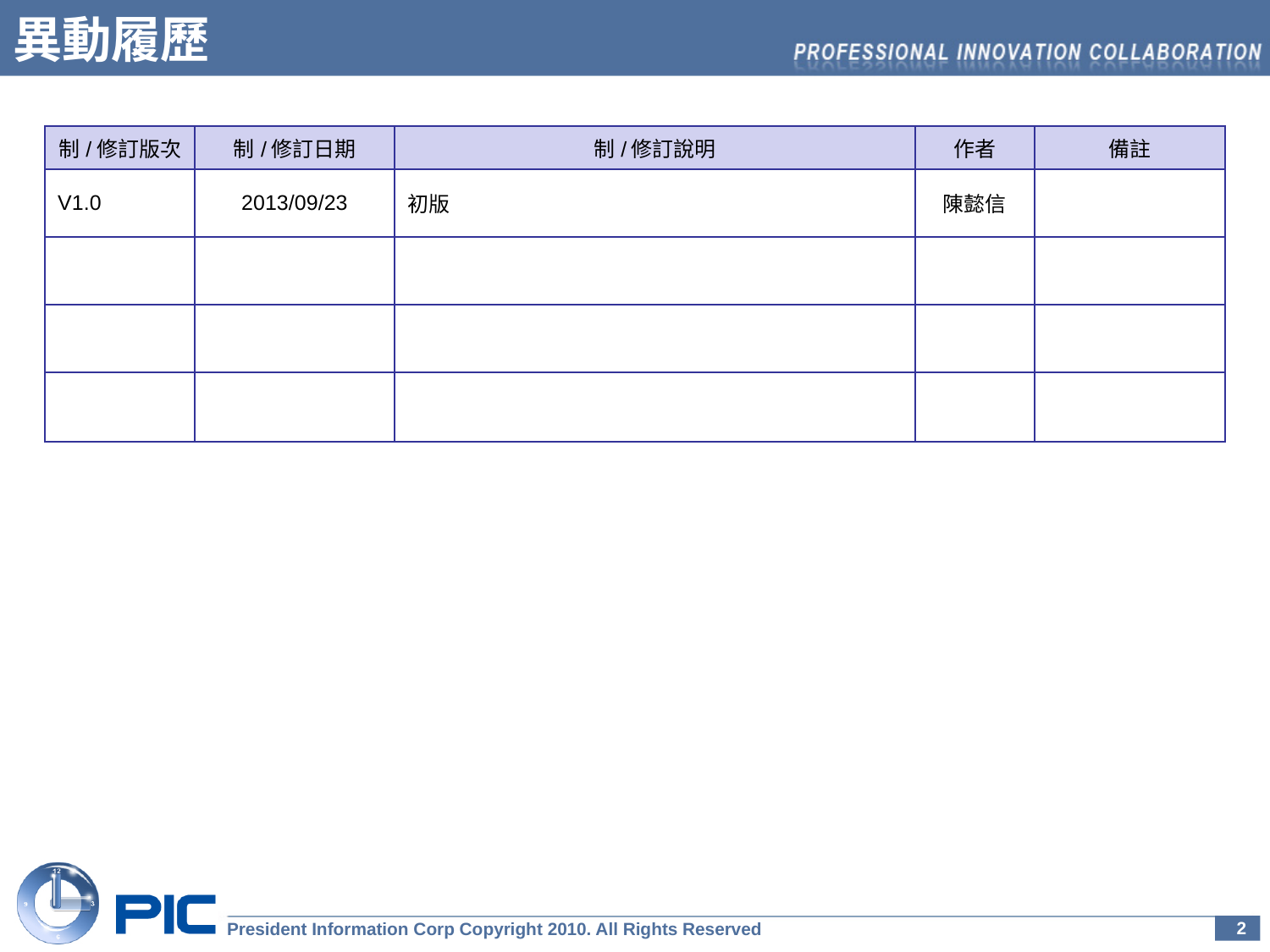

# 異動履歷
| 制/修訂版次 | 制/修訂日期 | 制/修訂說明 | 作者 | 備註 |
| --- | --- | --- | --- | --- |
| V1.0 | 2013/09/23 | 初版 | 陳懿信 |  |
|  |  |  |  |  |
|  |  |  |  |  |
|  |  |  |  |  |